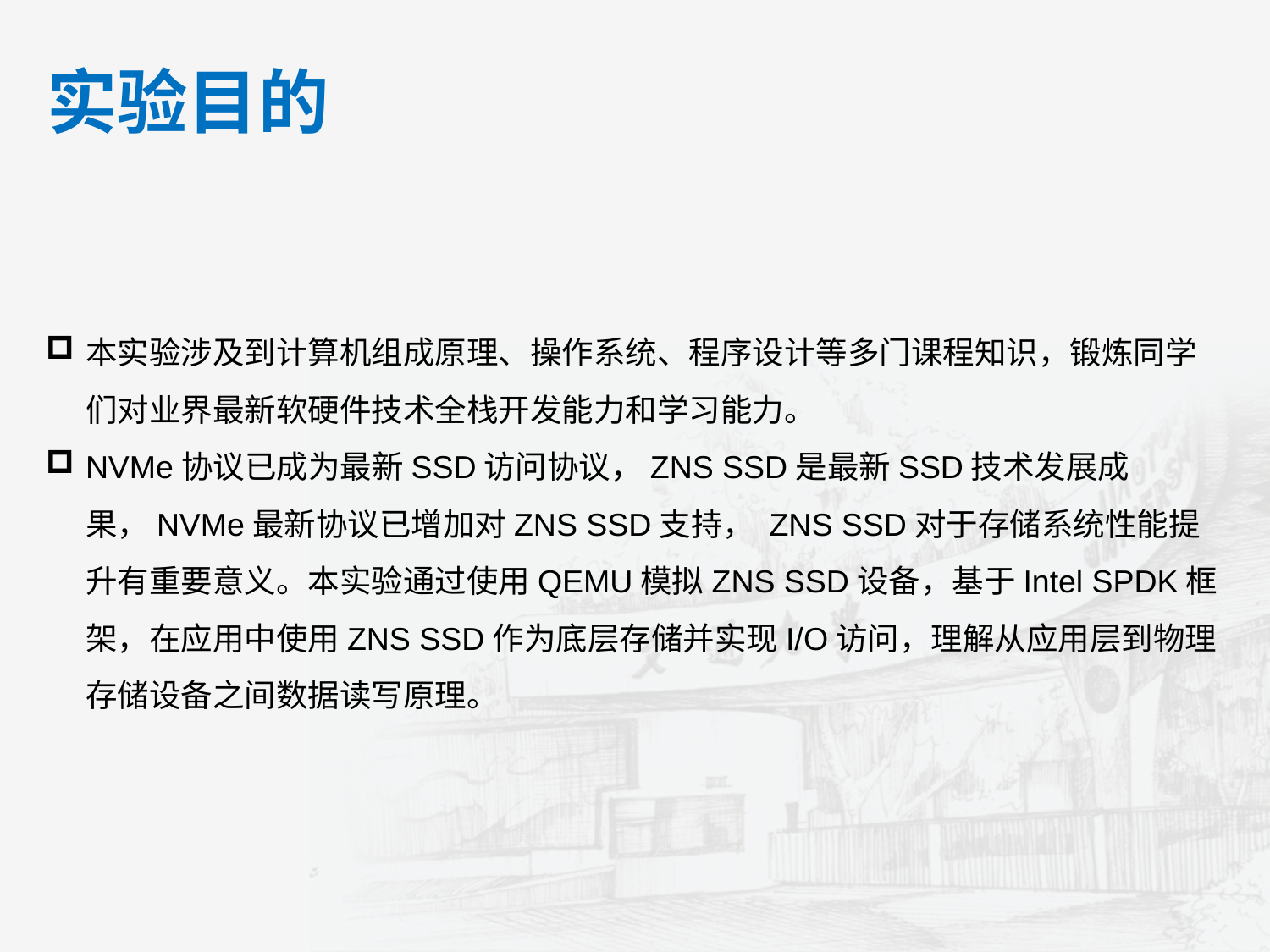

实验目的
本实验涉及到计算机组成原理、操作系统、程序设计等多门课程知识，锻炼同学们对业界最新软硬件技术全栈开发能力和学习能力。
NVMe协议已成为最新SSD访问协议，ZNS SSD是最新SSD技术发展成果，NVMe最新协议已增加对ZNS SSD支持， ZNS SSD对于存储系统性能提升有重要意义。本实验通过使用QEMU模拟ZNS SSD设备，基于Intel SPDK框架，在应用中使用ZNS SSD作为底层存储并实现I/O访问，理解从应用层到物理存储设备之间数据读写原理。